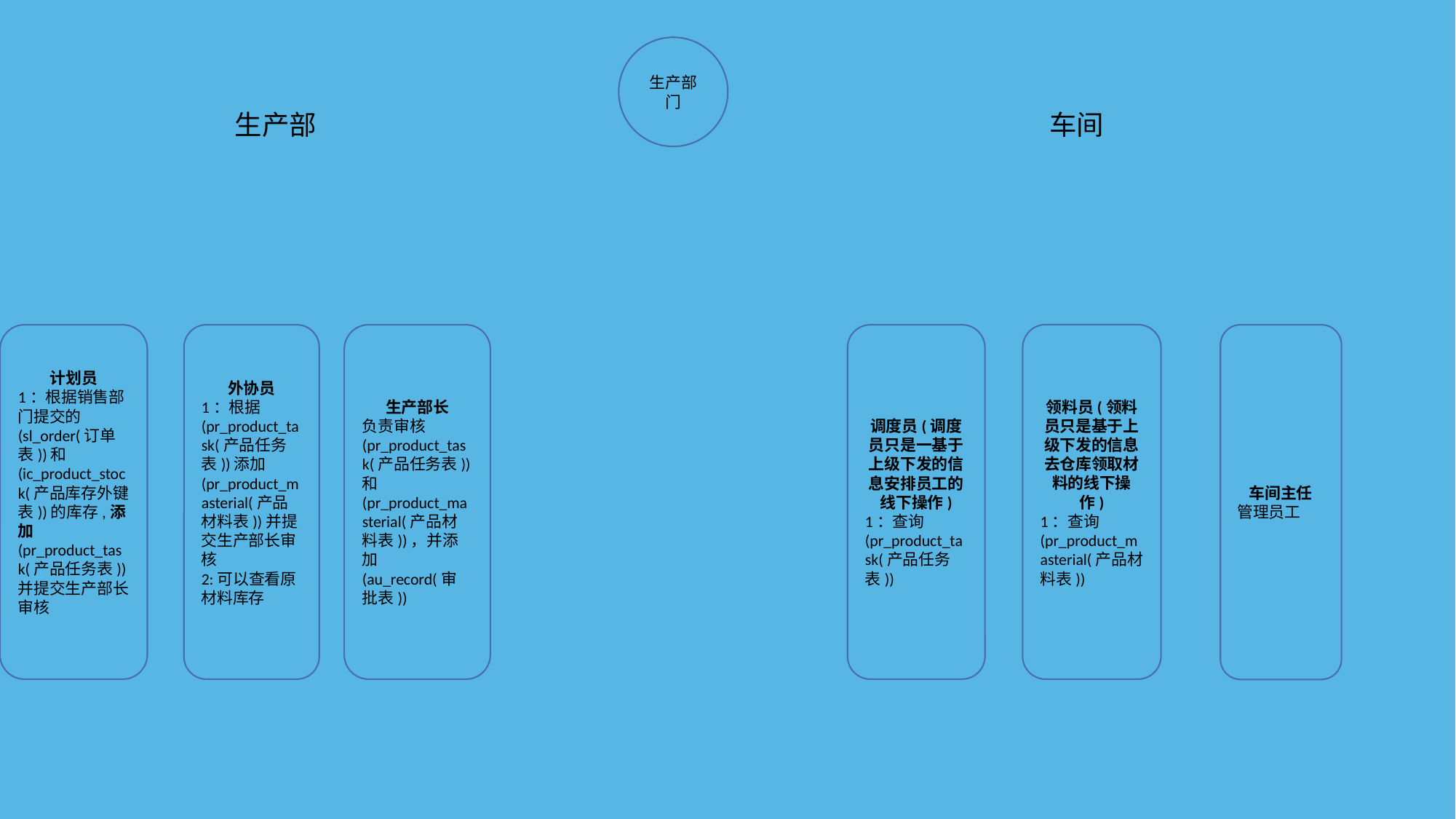

生产部门
生产部
车间
领料员(领料员只是基于上级下发的信息去仓库领取材料的线下操作)
1：查询(pr_product_masterial(产品材料表))

计划员
1：根据销售部门提交的(sl_order(订单表))和(ic_product_stock(产品库存外键表))的库存,添加(pr_product_task(产品任务表))并提交生产部长审核

外协员
1：根据(pr_product_task(产品任务表))添加(pr_product_masterial(产品材料表))并提交生产部长审核
2:可以查看原材料库存

生产部长
负责审核(pr_product_task(产品任务表))和(pr_product_masterial(产品材料表))，并添加(au_record(审批表))
调度员(调度员只是一基于上级下发的信息安排员工的线下操作)
1：查询(pr_product_task(产品任务表))
车间主任
管理员工